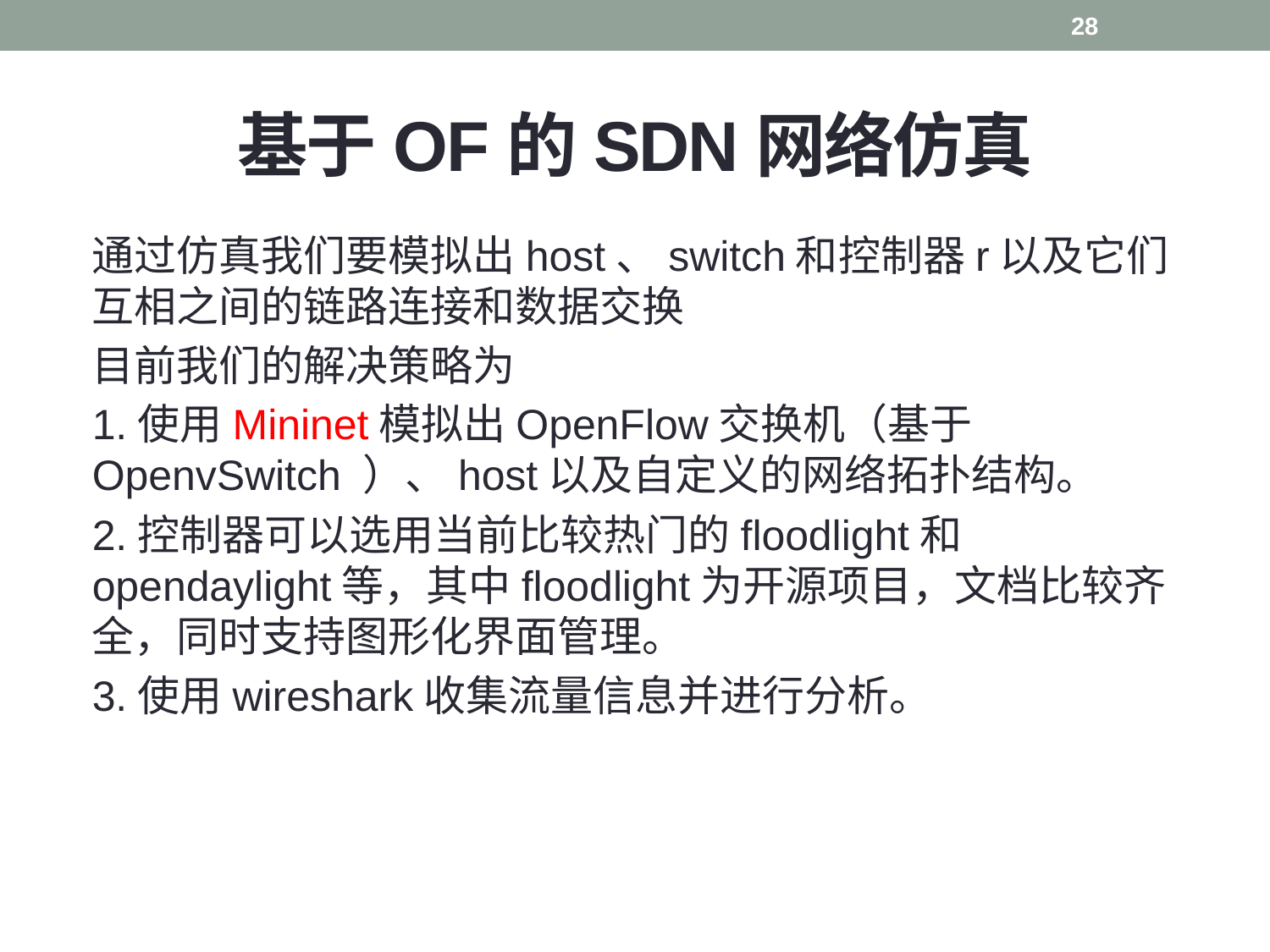

28
# 基于OF的SDN网络仿真
通过仿真我们要模拟出host、switch和控制器r以及它们互相之间的链路连接和数据交换
目前我们的解决策略为
1.使用Mininet模拟出OpenFlow交换机（基于OpenvSwitch ）、host以及自定义的网络拓扑结构。
2.控制器可以选用当前比较热门的floodlight和opendaylight等，其中floodlight为开源项目，文档比较齐全，同时支持图形化界面管理。
3.使用wireshark收集流量信息并进行分析。